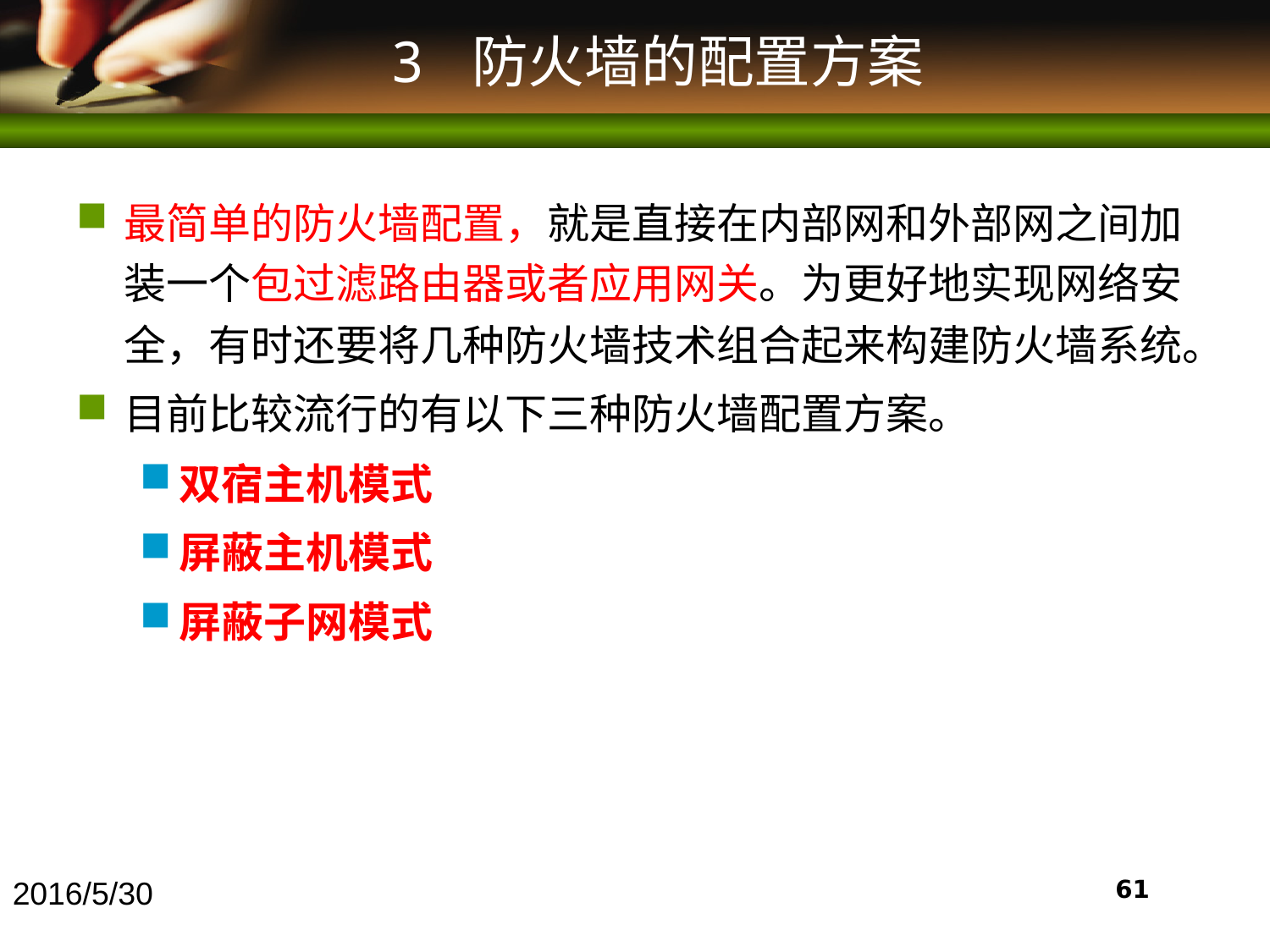

# 3 防火墙的配置方案
最简单的防火墙配置，就是直接在内部网和外部网之间加装一个包过滤路由器或者应用网关。为更好地实现网络安全，有时还要将几种防火墙技术组合起来构建防火墙系统。
目前比较流行的有以下三种防火墙配置方案。
双宿主机模式
屏蔽主机模式
屏蔽子网模式
2016/5/30

61